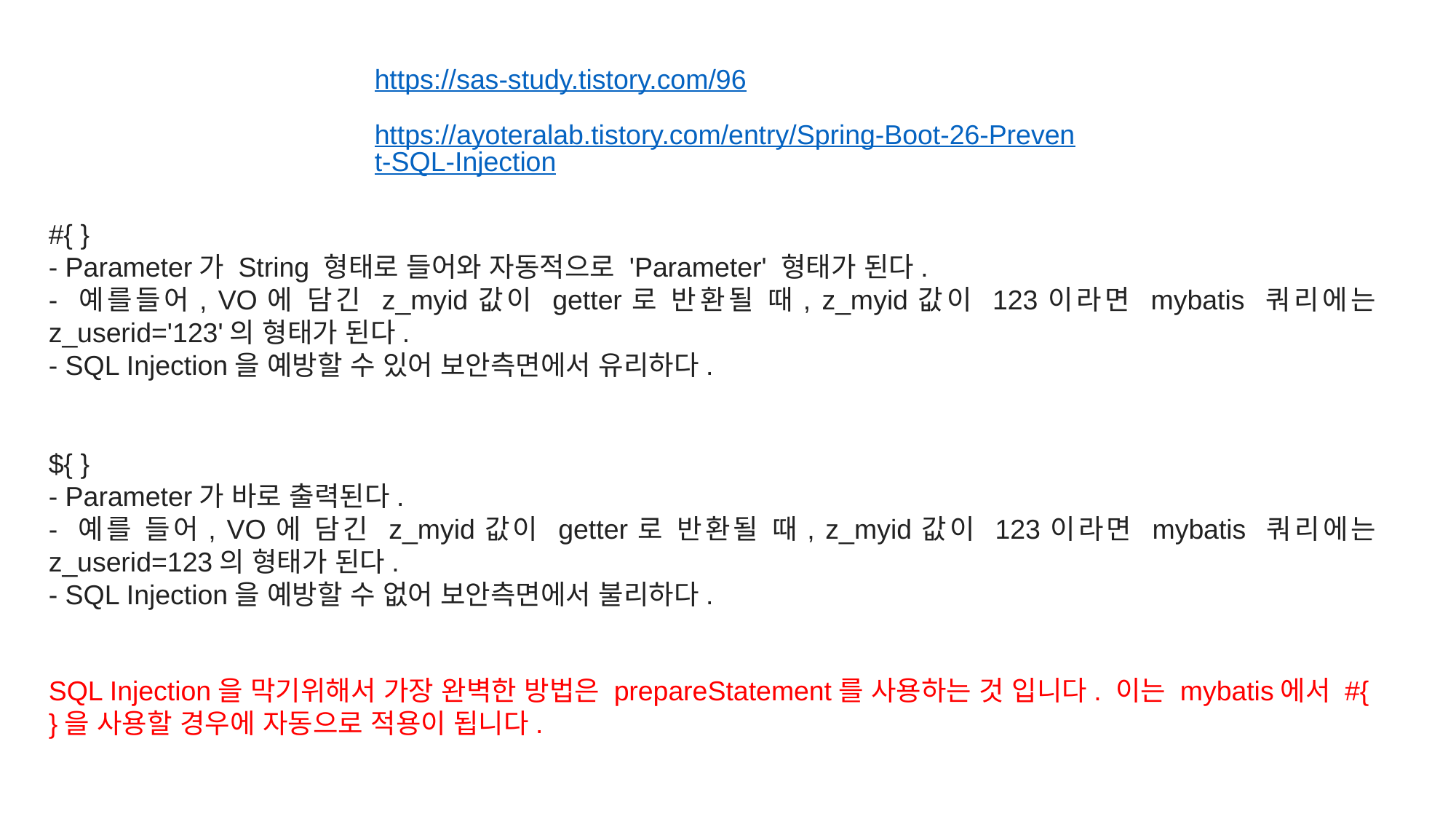

https://sas-study.tistory.com/96
https://ayoteralab.tistory.com/entry/Spring-Boot-26-Prevent-SQL-Injection
#{ }
- Parameter가 String 형태로 들어와 자동적으로 'Parameter' 형태가 된다.
- 예를들어, VO에 담긴 z_myid값이 getter로 반환될 때, z_myid값이 123이라면 mybatis 쿼리에는 z_userid='123'의 형태가 된다.
- SQL Injection을 예방할 수 있어 보안측면에서 유리하다.

${ }
- Parameter가 바로 출력된다.
- 예를 들어, VO에 담긴 z_myid값이 getter로 반환될 때, z_myid값이 123이라면 mybatis 쿼리에는 z_userid=123의 형태가 된다.
- SQL Injection을 예방할 수 없어 보안측면에서 불리하다.
SQL Injection을 막기위해서 가장 완벽한 방법은 prepareStatement를 사용하는 것 입니다. 이는 mybatis에서 #{ }을 사용할 경우에 자동으로 적용이 됩니다.